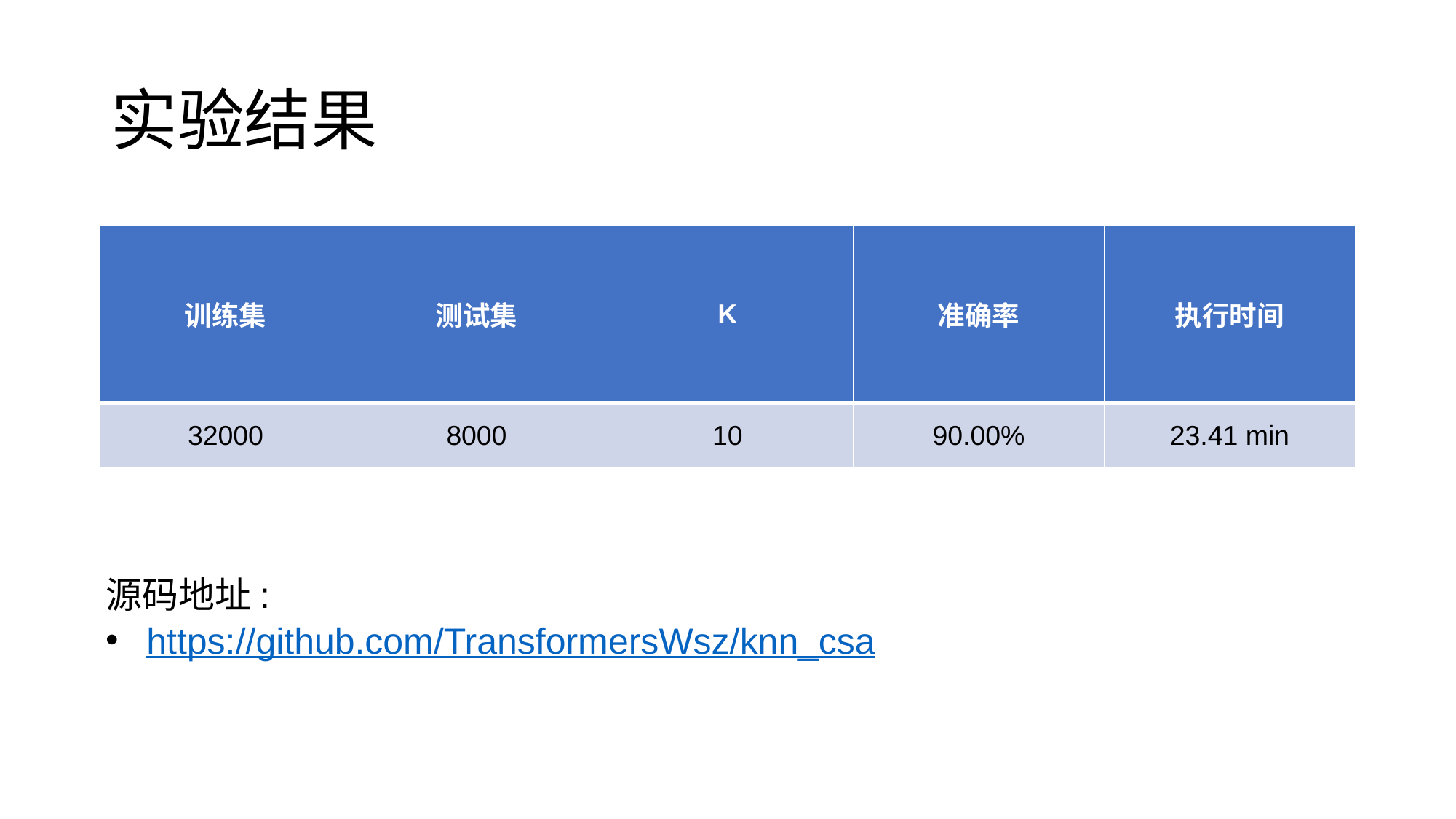

# 实验结果
| 训练集 | 测试集 | K | 准确率 | 执行时间 |
| --- | --- | --- | --- | --- |
| 32000 | 8000 | 10 | 90.00% | 23.41 min |
源码地址:
https://github.com/TransformersWsz/knn_csa